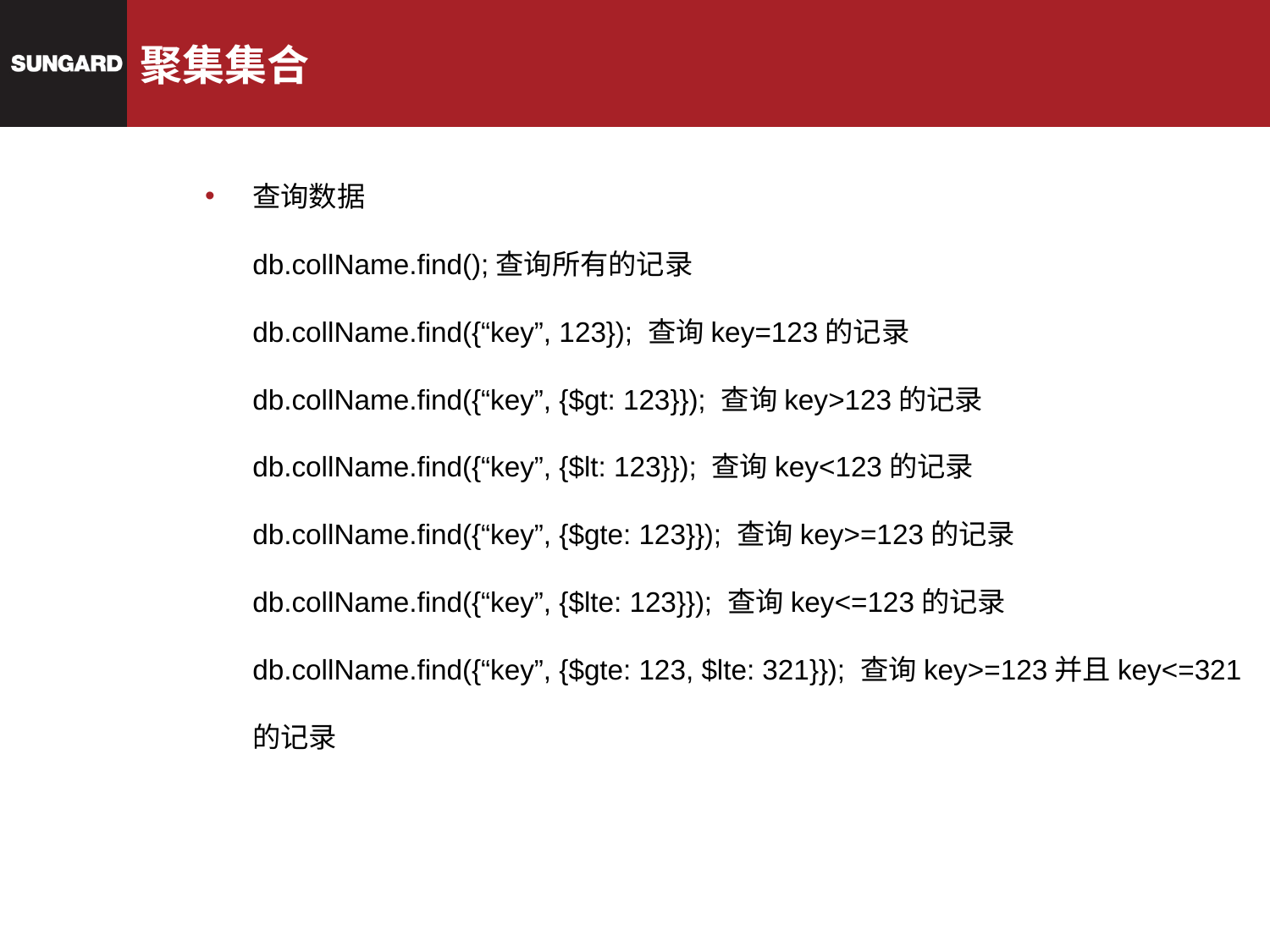

# 聚集集合
查询数据
db.collName.find();查询所有的记录
db.collName.find({“key”, 123}); 查询key=123的记录
db.collName.find({“key”, {$gt: 123}}); 查询key>123的记录
db.collName.find({“key”, {$lt: 123}}); 查询key<123的记录
db.collName.find({“key”, {$gte: 123}}); 查询key>=123的记录
db.collName.find({“key”, {$lte: 123}}); 查询key<=123的记录
db.collName.find({“key”, {$gte: 123, $lte: 321}}); 查询key>=123并且key<=321的记录